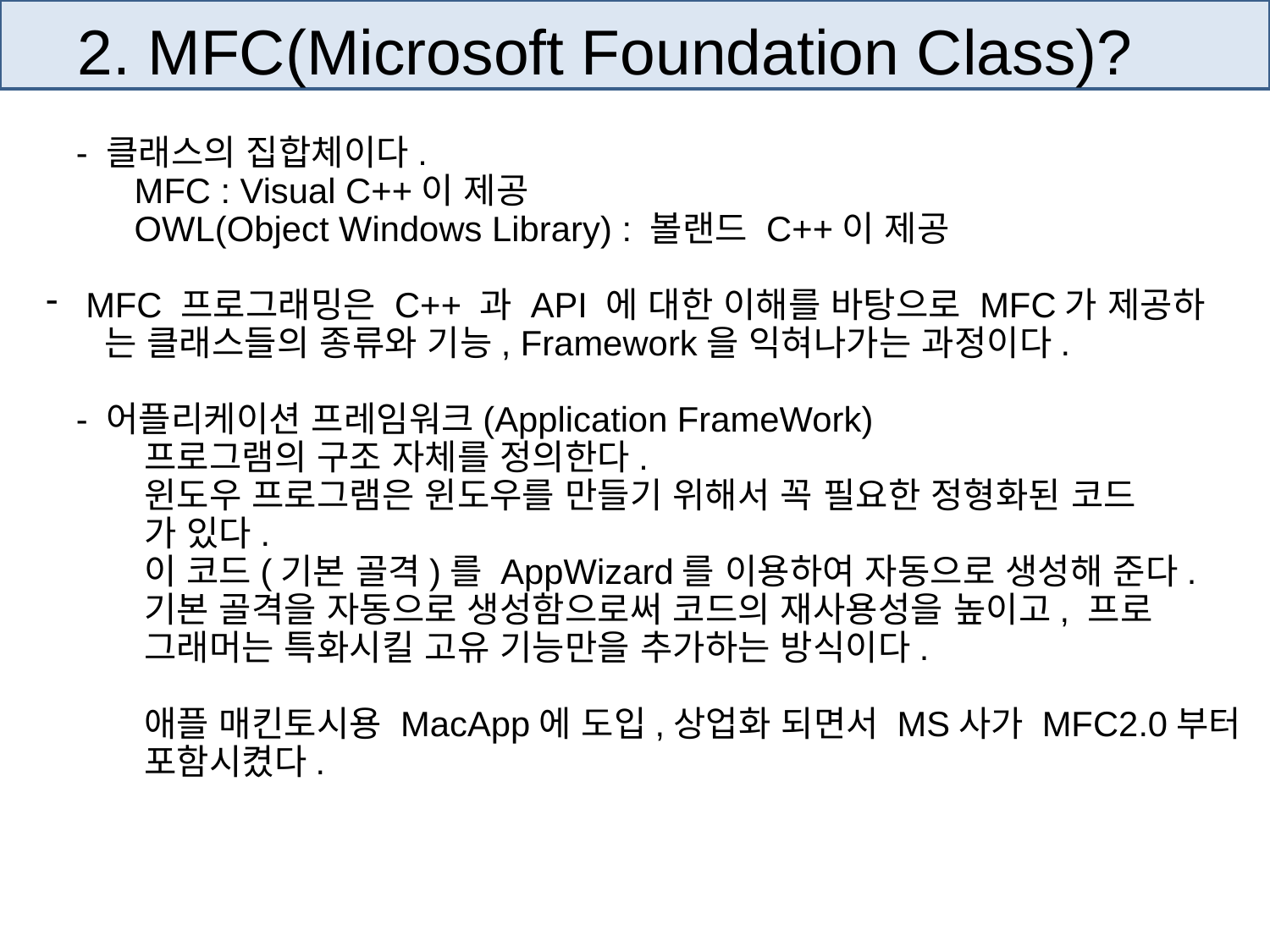

# 2. MFC(Microsoft Foundation Class)?
- 클래스의 집합체이다.
      MFC : Visual C++이 제공
      OWL(Object Windows Library) : 볼랜드 C++이 제공

 MFC 프로그래밍은 C++ 과 API 에 대한 이해를 바탕으로 MFC가 제공하
  는 클래스들의 종류와 기능, Framework을 익혀나가는 과정이다.

- 어플리케이션 프레임워크(Application FrameWork)
      프로그램의 구조 자체를 정의한다.
      윈도우 프로그램은 윈도우를 만들기 위해서 꼭 필요한 정형화된 코드
      가 있다.
      이 코드(기본 골격)를 AppWizard를 이용하여 자동으로 생성해 준다.
      기본 골격을 자동으로 생성함으로써 코드의 재사용성을 높이고, 프로
      그래머는 특화시킬 고유 기능만을 추가하는 방식이다.

      애플 매킨토시용 MacApp에 도입,상업화 되면서 MS사가 MFC2.0부터
      포함시켰다.